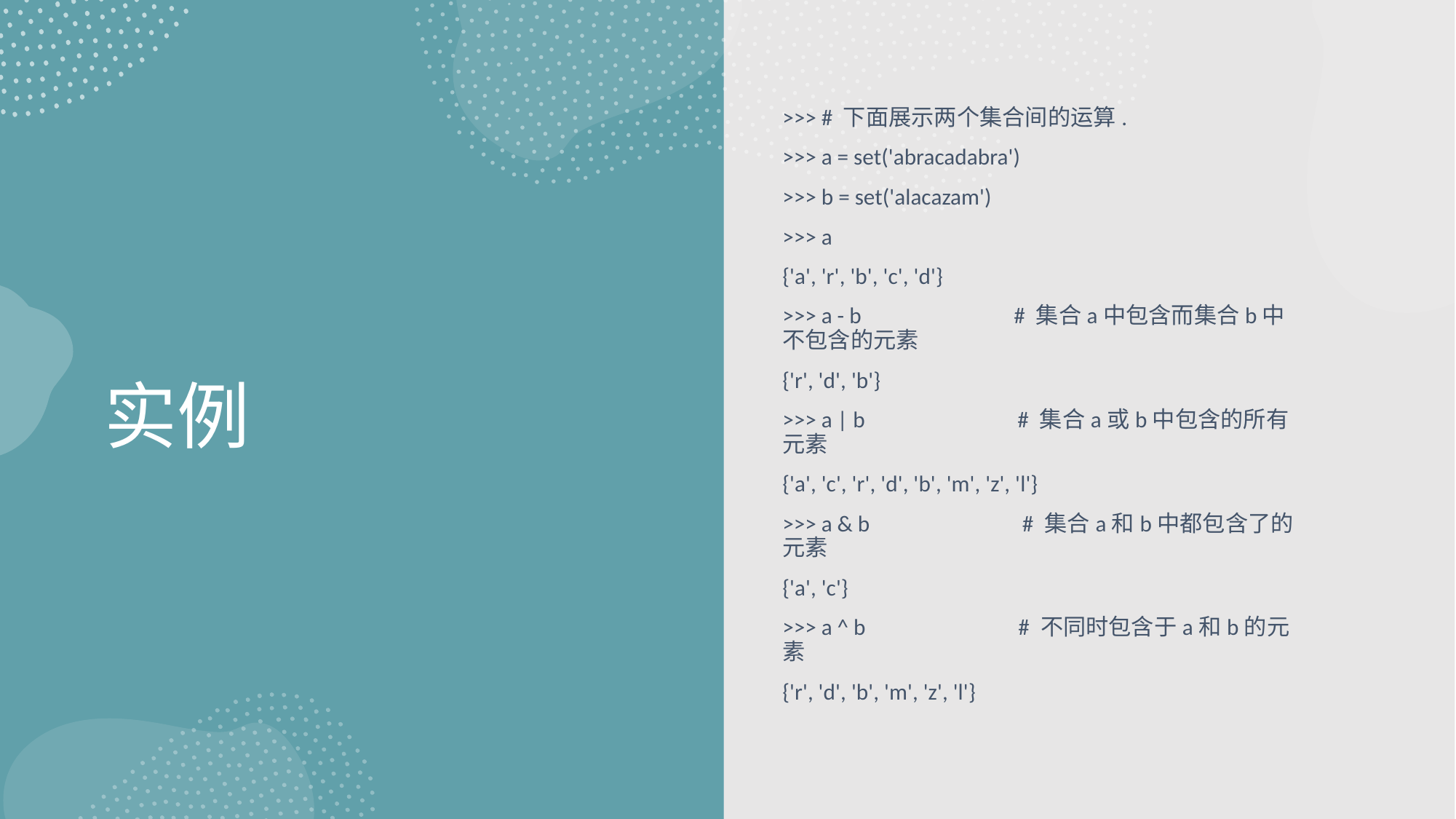

>>> # 下面展示两个集合间的运算.
>>> a = set('abracadabra')
>>> b = set('alacazam')
>>> a
{'a', 'r', 'b', 'c', 'd'}
>>> a - b                              # 集合a中包含而集合b中不包含的元素
{'r', 'd', 'b'}
>>> a | b                              # 集合a或b中包含的所有元素
{'a', 'c', 'r', 'd', 'b', 'm', 'z', 'l'}
>>> a & b                              # 集合a和b中都包含了的元素
{'a', 'c'}
>>> a ^ b                              # 不同时包含于a和b的元素
{'r', 'd', 'b', 'm', 'z', 'l'}

# 实例